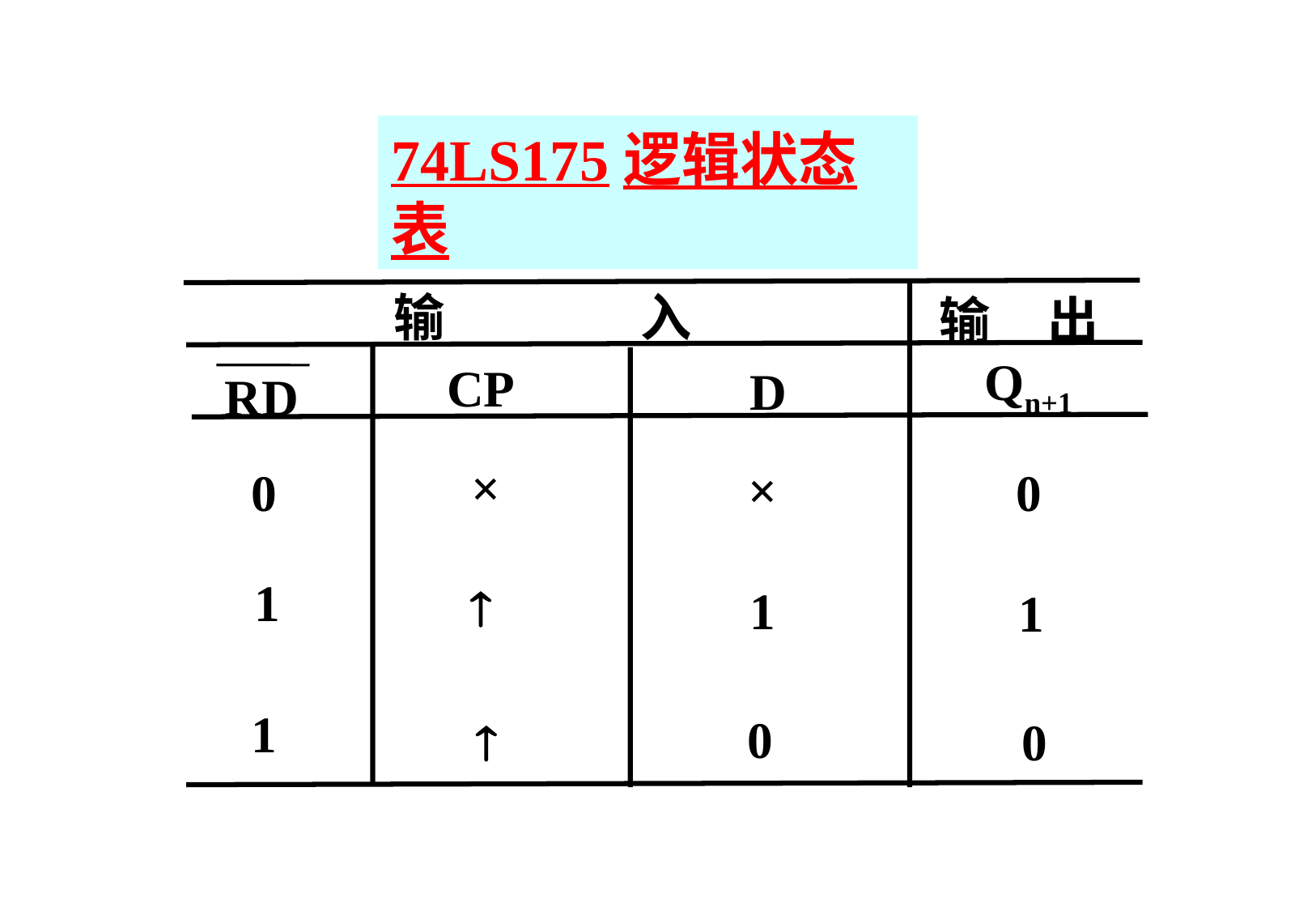

74LS175逻辑状态表
输                 入

输     出

Qn+1
CP
D
RD

×
×
0
0
1
1
↑
1
1
0
↑
0